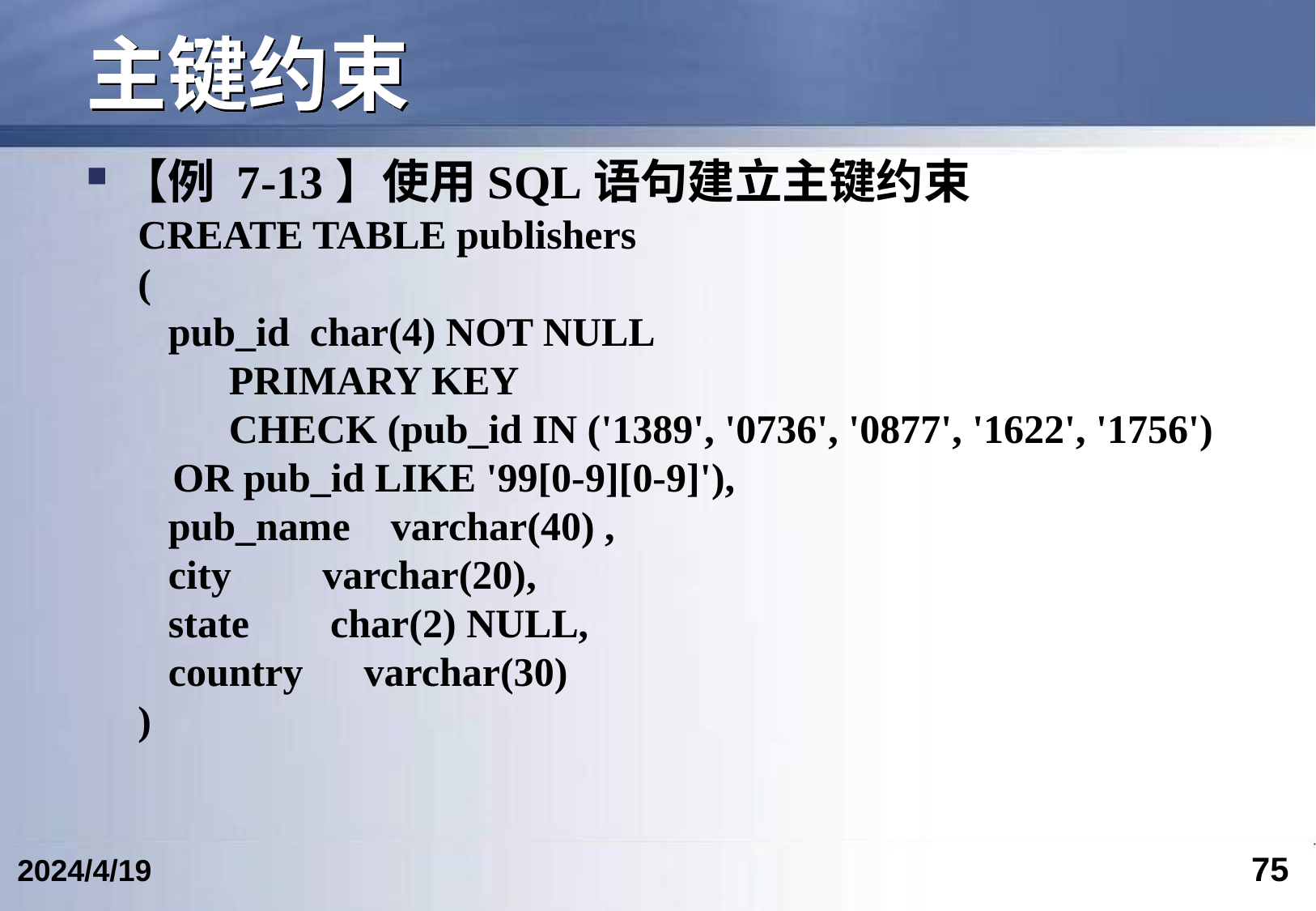

# 主键约束
【例 7‑13】使用SQL语句建立主键约束
CREATE TABLE publishers
(
   pub_id  char(4) NOT NULL
         PRIMARY KEY
         CHECK (pub_id IN ('1389', '0736', '0877', '1622', '1756')    OR pub_id LIKE '99[0-9][0-9]'),
   pub_name    varchar(40) ,
   city         varchar(20),
   state        char(2) NULL,
   country      varchar(30)
)
75
2024/4/19